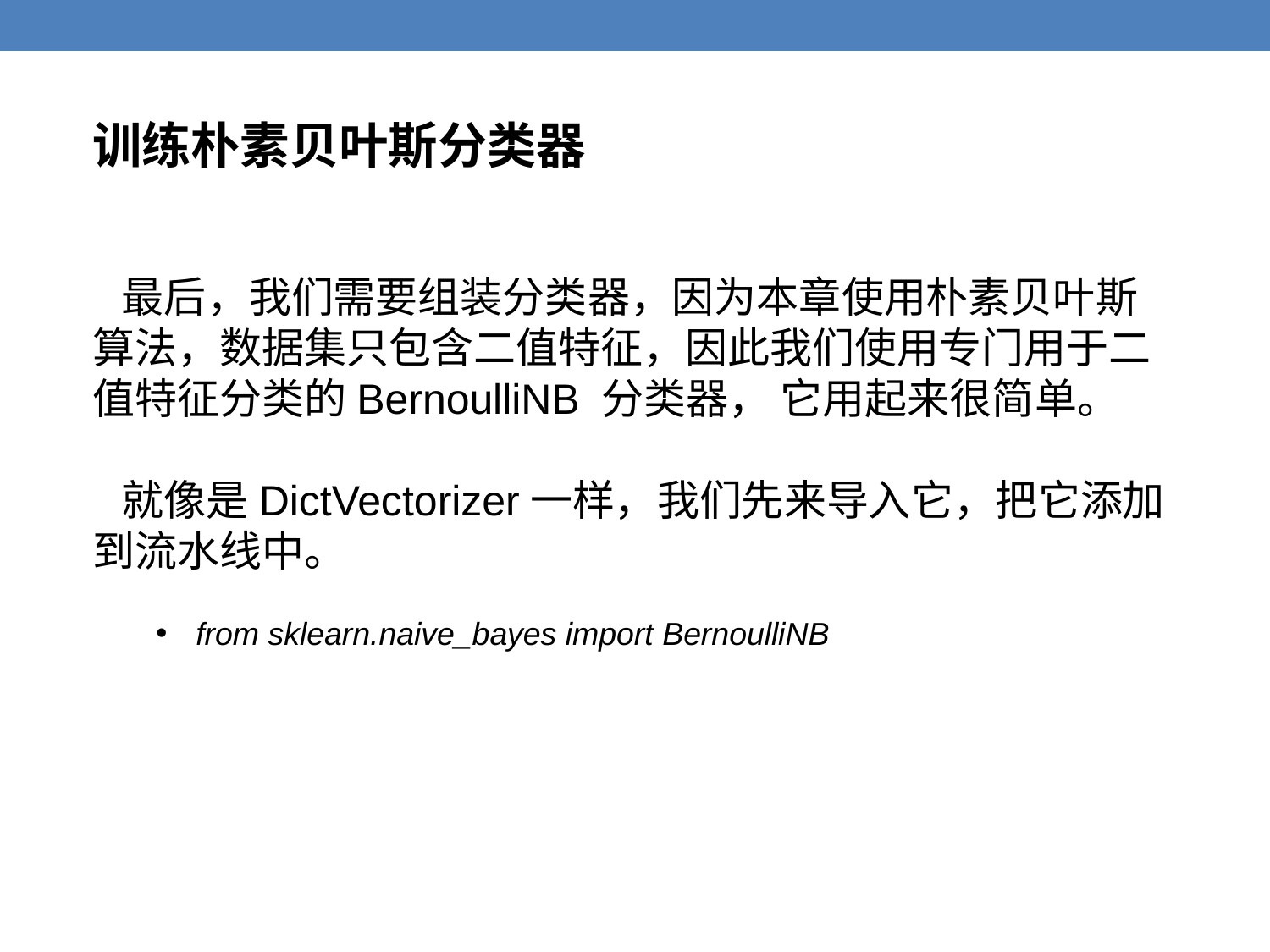

训练朴素贝叶斯分类器
  最后，我们需要组装分类器，因为本章使用朴素贝叶斯算法，数据集只包含二值特征，因此我们使用专门用于二值特征分类的BernoulliNB 分类器， 它用起来很简单。

  就像是DictVectorizer一样，我们先来导入它，把它添加到流水线中。

from sklearn.naive_bayes import BernoulliNB